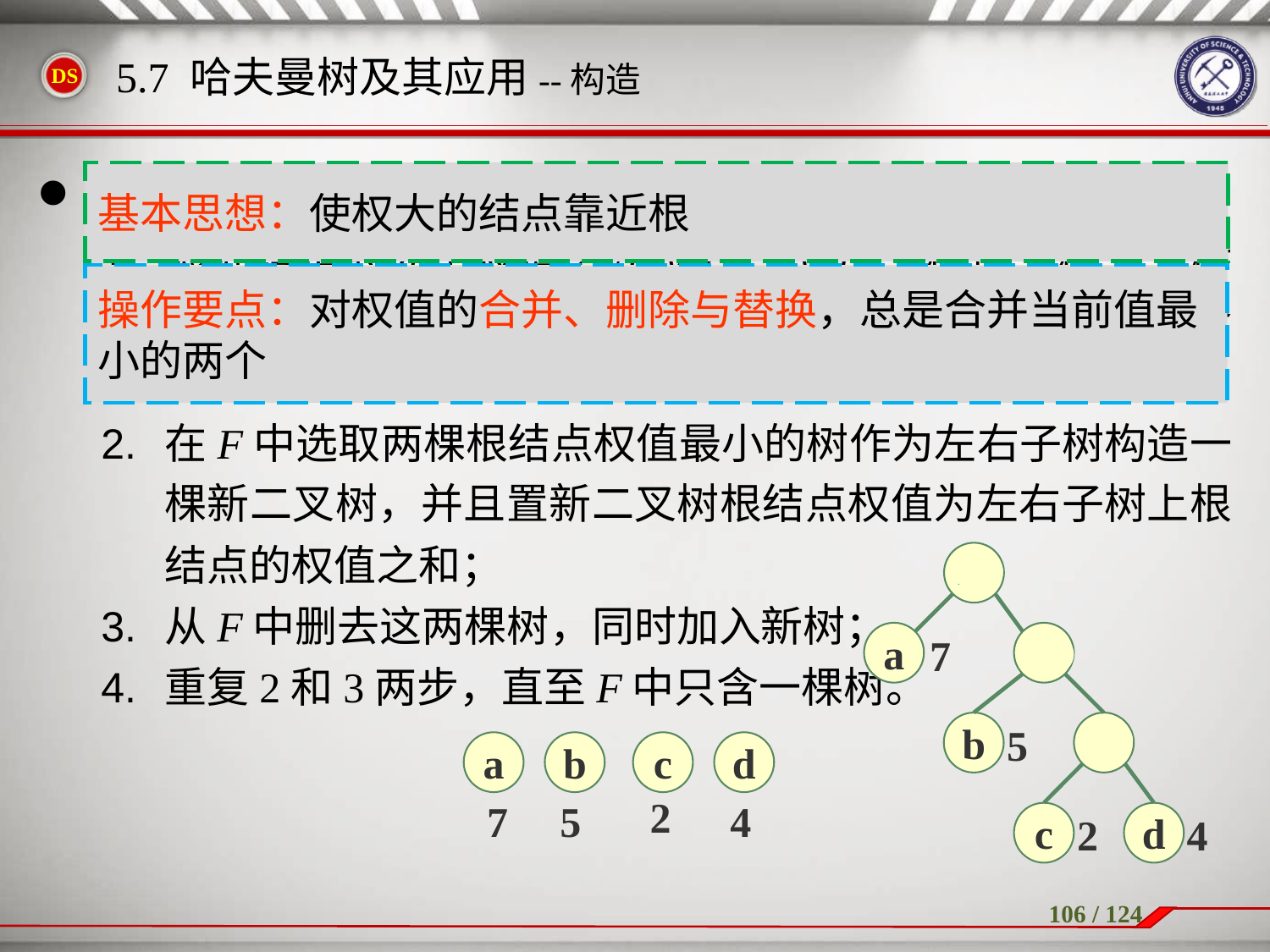

哈夫曼（Huffman）树的构造方法:
根据给定的n个权值{w1, w2, …, wn}，构造n棵二叉树的集合F = {T1,   T2,  … , Tn}，其中每棵二叉树中均只含一个带权值为wi的根结点，其左、右子树为空树；
在F中选取两棵根结点权值最小的树作为左右子树构造一棵新二叉树，并且置新二叉树根结点权值为左右子树上根结点的权值之和；
从F中删去这两棵树，同时加入新树；
重复2和3两步，直至F中只含一棵树。

5.7 哈夫曼树及其应用--构造
基本思想：使权大的结点靠近根
操作要点：对权值的合并、删除与替换，总是合并当前值最小的两个
18

a
7
11

b
5
6

a
b
c
d
2
7
5
4
2
4
c
d